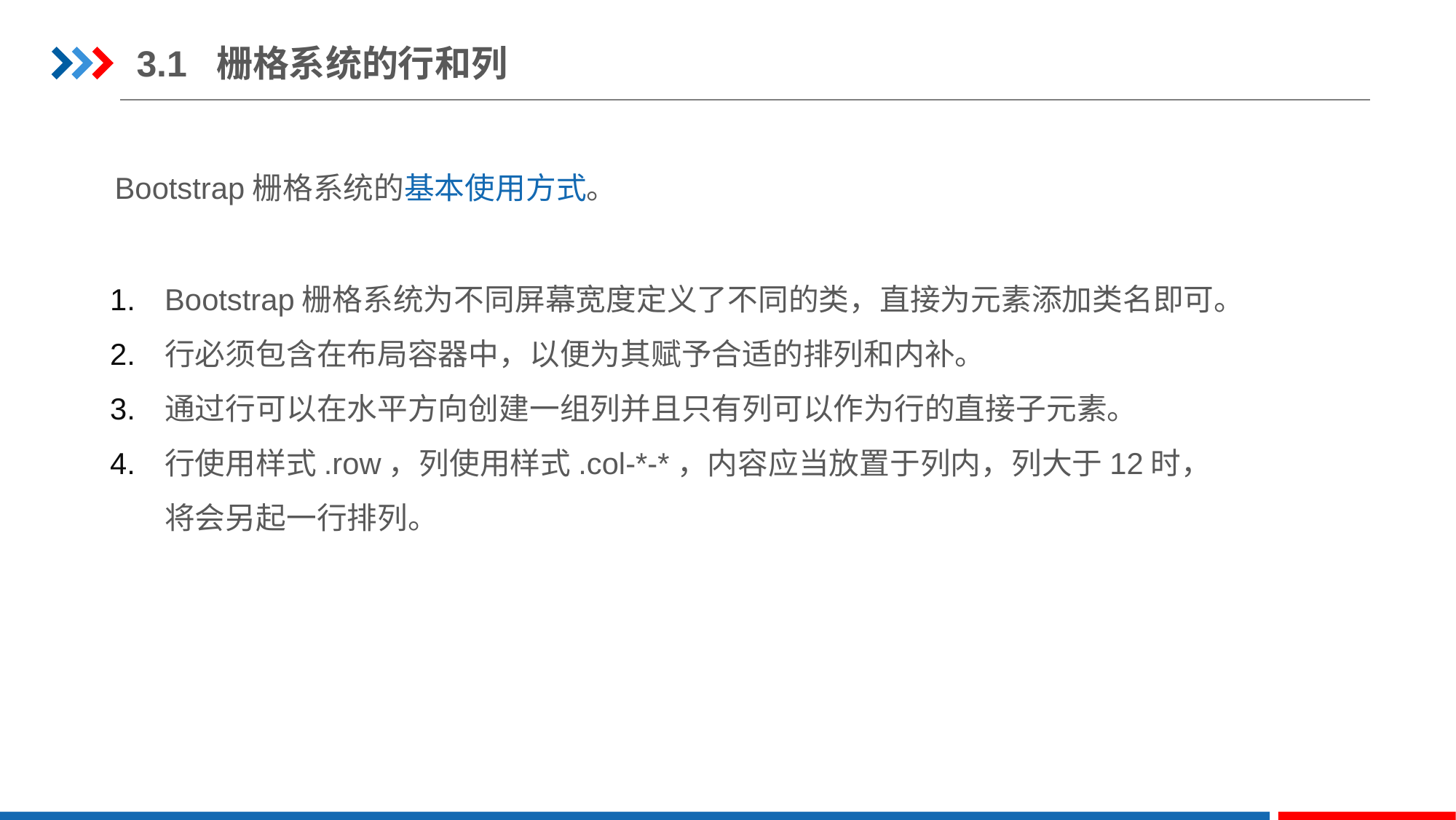

3.1  栅格系统的行和列
Bootstrap栅格系统的基本使用方式。
Bootstrap栅格系统为不同屏幕宽度定义了不同的类，直接为元素添加类名即可。
行必须包含在布局容器中，以便为其赋予合适的排列和内补。
通过行可以在水平方向创建一组列并且只有列可以作为行的直接子元素。
行使用样式.row，列使用样式.col-*-*，内容应当放置于列内，列大于12时，将会另起一行排列。